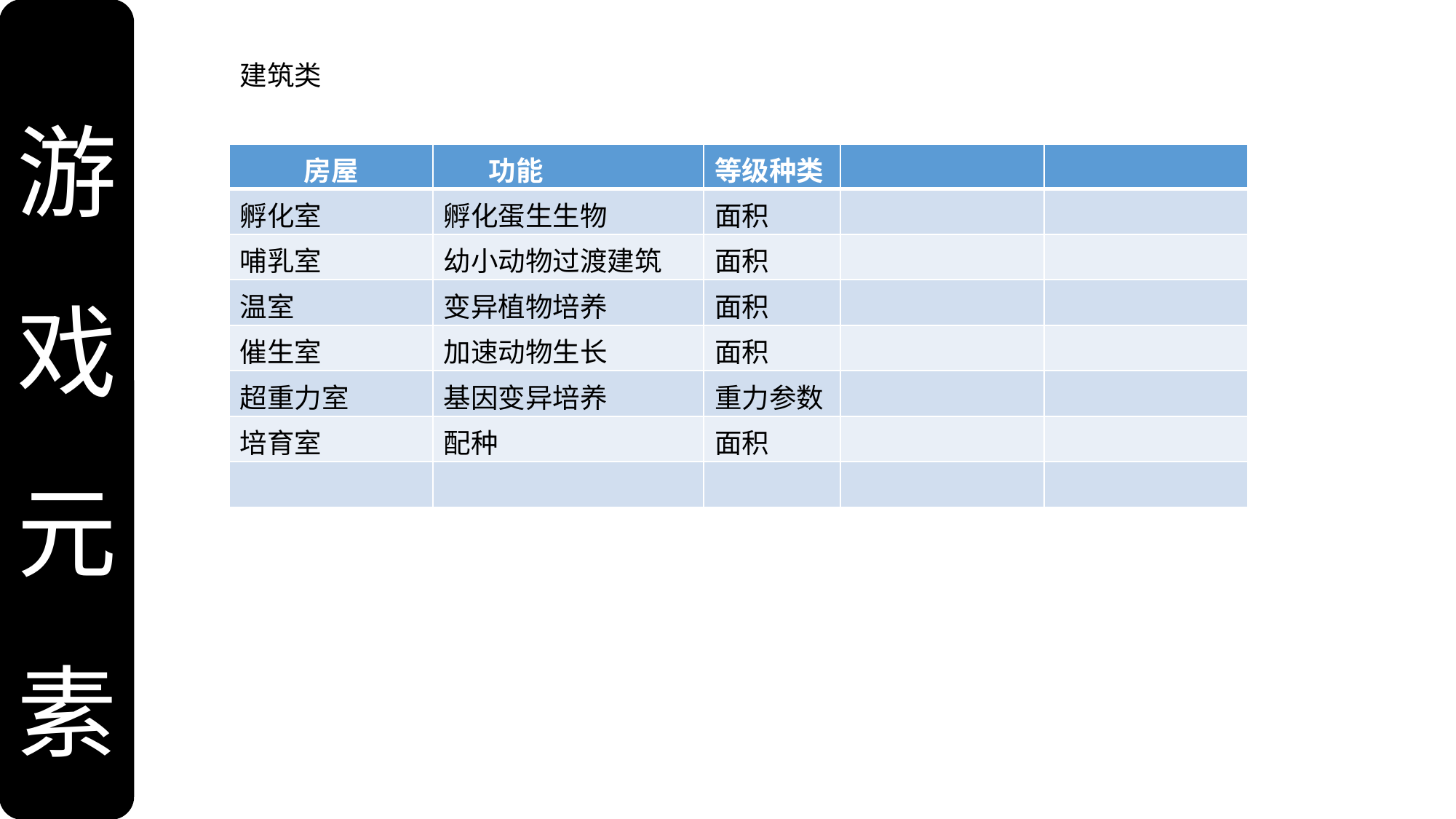

游
戏
元素
建筑类

| 房屋 | 功能 | 等级种类 |  |  |
| --- | --- | --- | --- | --- |
| 孵化室 | 孵化蛋生生物 | 面积 |  |  |
| 哺乳室 | 幼小动物过渡建筑 | 面积 |  |  |
| 温室 | 变异植物培养 | 面积 |  |  |
| 催生室 | 加速动物生长 | 面积 |  |  |
| 超重力室 | 基因变异培养 | 重力参数 |  |  |
| 培育室 | 配种 | 面积 |  |  |
|  |  |  |  |  |